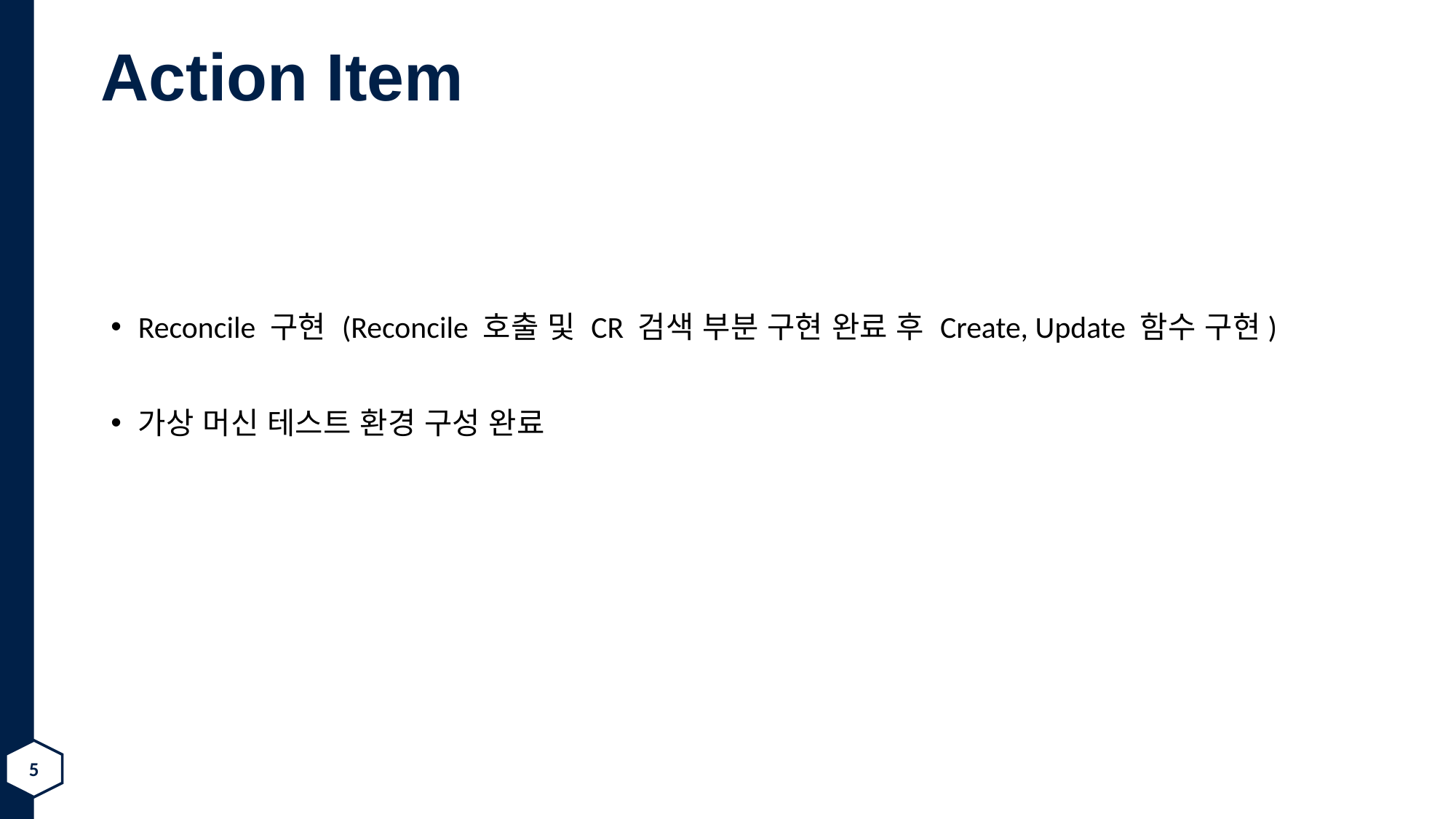

# Action Item

Reconcile 구현 (Reconcile 호출 및 CR 검색 부분 구현 완료 후 Create, Update 함수 구현)

가상 머신 테스트 환경 구성 완료